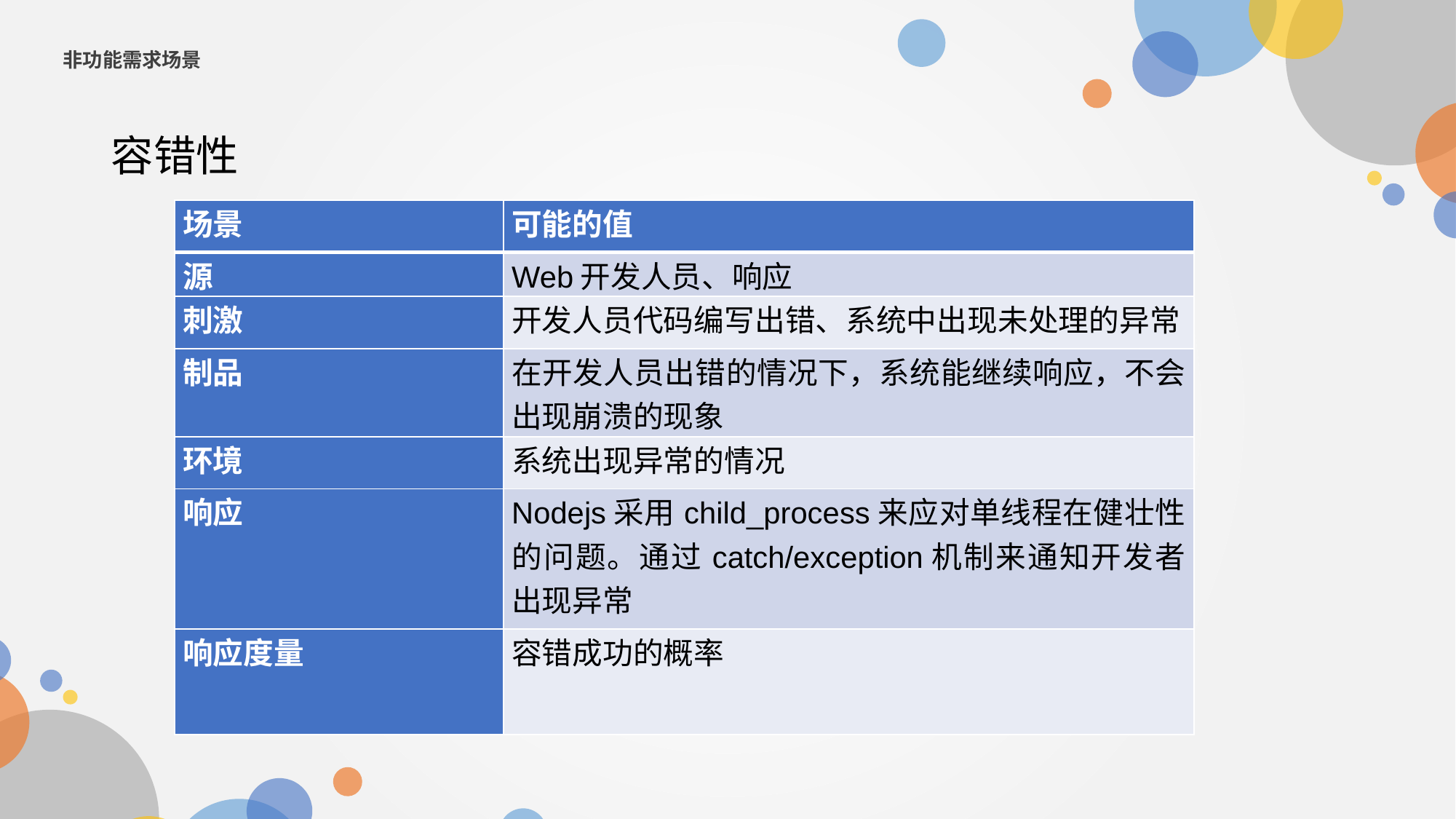

非功能需求场景
容错性
| 场景 | 可能的值 |
| --- | --- |
| 源 | Web开发人员、响应 |
| 刺激 | 开发人员代码编写出错、系统中出现未处理的异常 |
| 制品 | 在开发人员出错的情况下，系统能继续响应，不会出现崩溃的现象 |
| 环境 | 系统出现异常的情况 |
| 响应 | Nodejs采用child\_process来应对单线程在健壮性的问题。通过catch/exception机制来通知开发者出现异常 |
| 响应度量 | 容错成功的概率 |